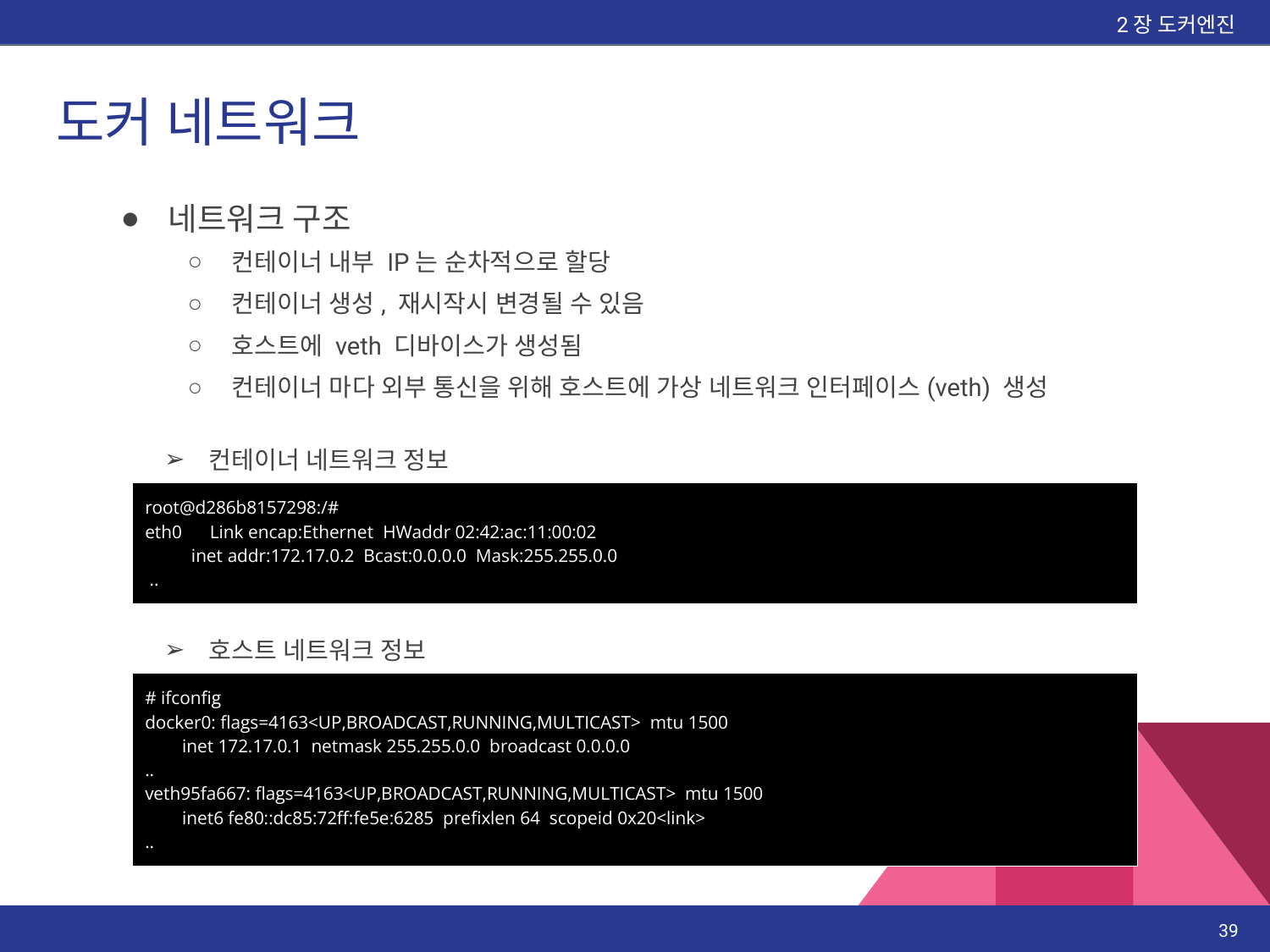

2장 도커엔진
# 도커 네트워크
네트워크 구조
컨테이너 내부 IP는 순차적으로 할당
컨테이너 생성, 재시작시 변경될 수 있음
호스트에 veth 디바이스가 생성됨
컨테이너 마다 외부 통신을 위해 호스트에 가상 네트워크 인터페이스(veth) 생성
컨테이너 네트워크 정보

| root@d286b8157298:/# eth0 Link encap:Ethernet HWaddr 02:42:ac:11:00:02 inet addr:172.17.0.2 Bcast:0.0.0.0 Mask:255.255.0.0 .. |
| --- |
호스트 네트워크 정보

| # ifconfig docker0: flags=4163<UP,BROADCAST,RUNNING,MULTICAST> mtu 1500 inet 172.17.0.1 netmask 255.255.0.0 broadcast 0.0.0.0 .. veth95fa667: flags=4163<UP,BROADCAST,RUNNING,MULTICAST> mtu 1500 inet6 fe80::dc85:72ff:fe5e:6285 prefixlen 64 scopeid 0x20<link> .. |
| --- |
39